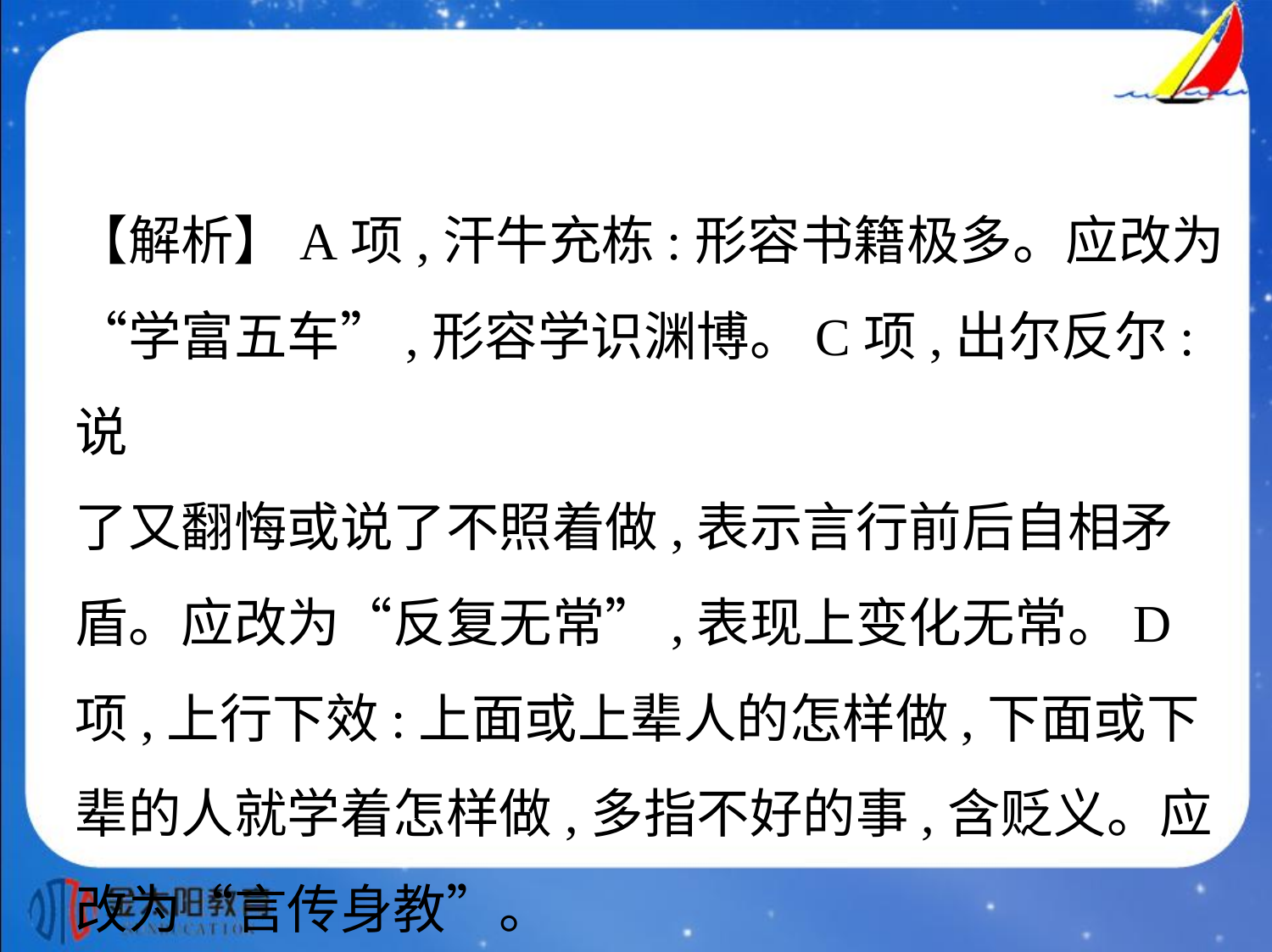

【解析】A项,汗牛充栋:形容书籍极多。应改为
“学富五车”,形容学识渊博。C项,出尔反尔:说
了又翻悔或说了不照着做,表示言行前后自相矛
盾。应改为“反复无常”,表现上变化无常。D
项,上行下效:上面或上辈人的怎样做,下面或下
辈的人就学着怎样做,多指不好的事,含贬义。应
改为“言传身教”。